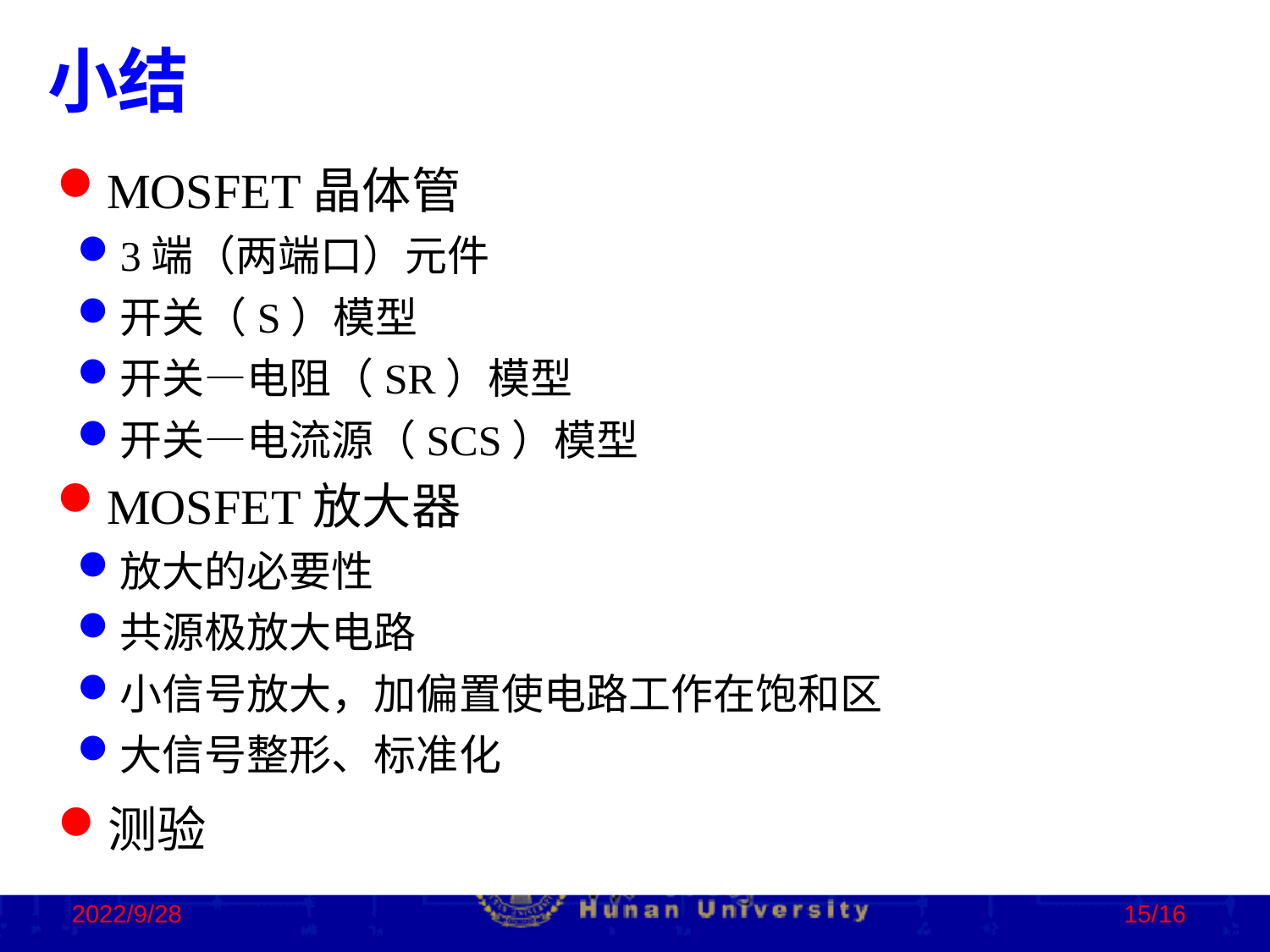

小结
MOSFET晶体管
3端（两端口）元件
开关（S）模型
开关—电阻（SR）模型
开关—电流源（SCS）模型
MOSFET放大器
放大的必要性
共源极放大电路
小信号放大，加偏置使电路工作在饱和区
大信号整形、标准化
测验
2022/9/28
15/16